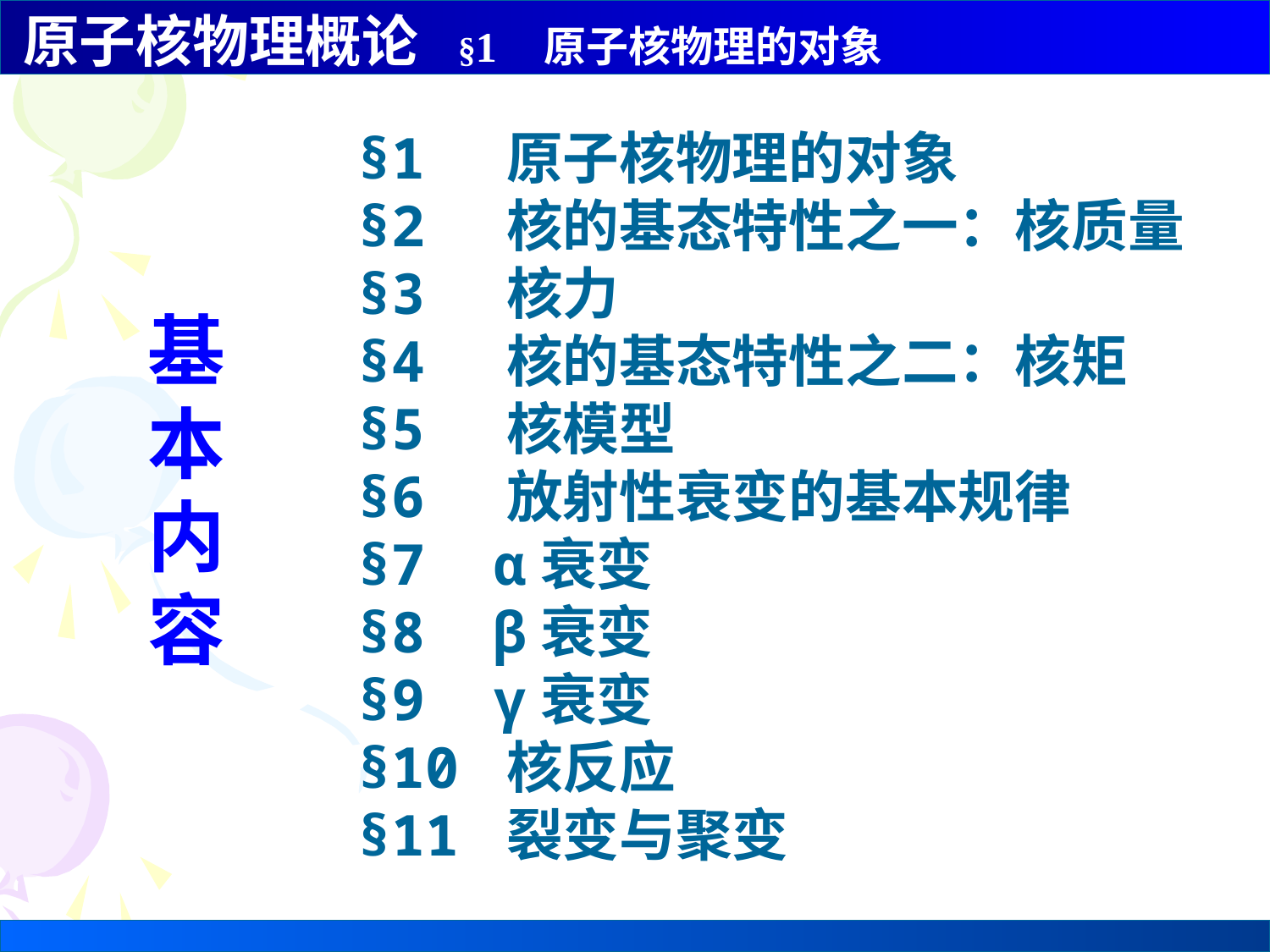

§1  原子核物理的对象
§2  核的基态特性之一：核质量
§3  核力
§4  核的基态特性之二：核矩
§5  核模型
§6  放射性衰变的基本规律
§7  α衰变
§8  β衰变
§9  γ衰变
§10 核反应
§11 裂变与聚变
基
本
内
容